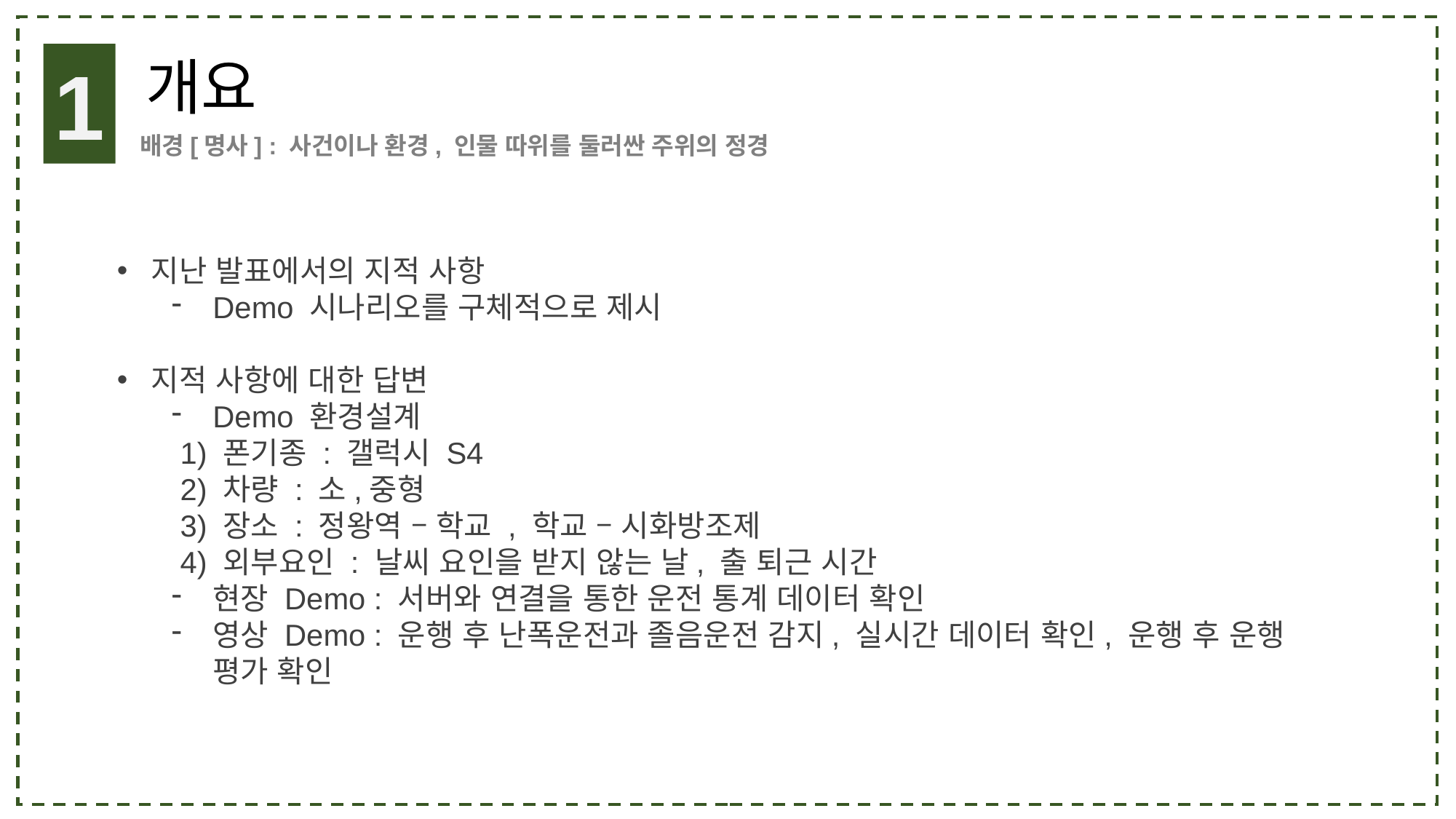

1
개요
배경[명사] : 사건이나 환경, 인물 따위를 둘러싼 주위의 정경
지난 발표에서의 지적 사항
Demo 시나리오를 구체적으로 제시

지적 사항에 대한 답변
Demo 환경설계
 1) 폰기종 : 갤럭시 S4
 2) 차량 : 소,중형
 3) 장소 : 정왕역 – 학교 , 학교 – 시화방조제
 4) 외부요인 : 날씨 요인을 받지 않는 날, 출 퇴근 시간
현장 Demo : 서버와 연결을 통한 운전 통계 데이터 확인
영상 Demo : 운행 후 난폭운전과 졸음운전 감지, 실시간 데이터 확인, 운행 후 운행 평가 확인